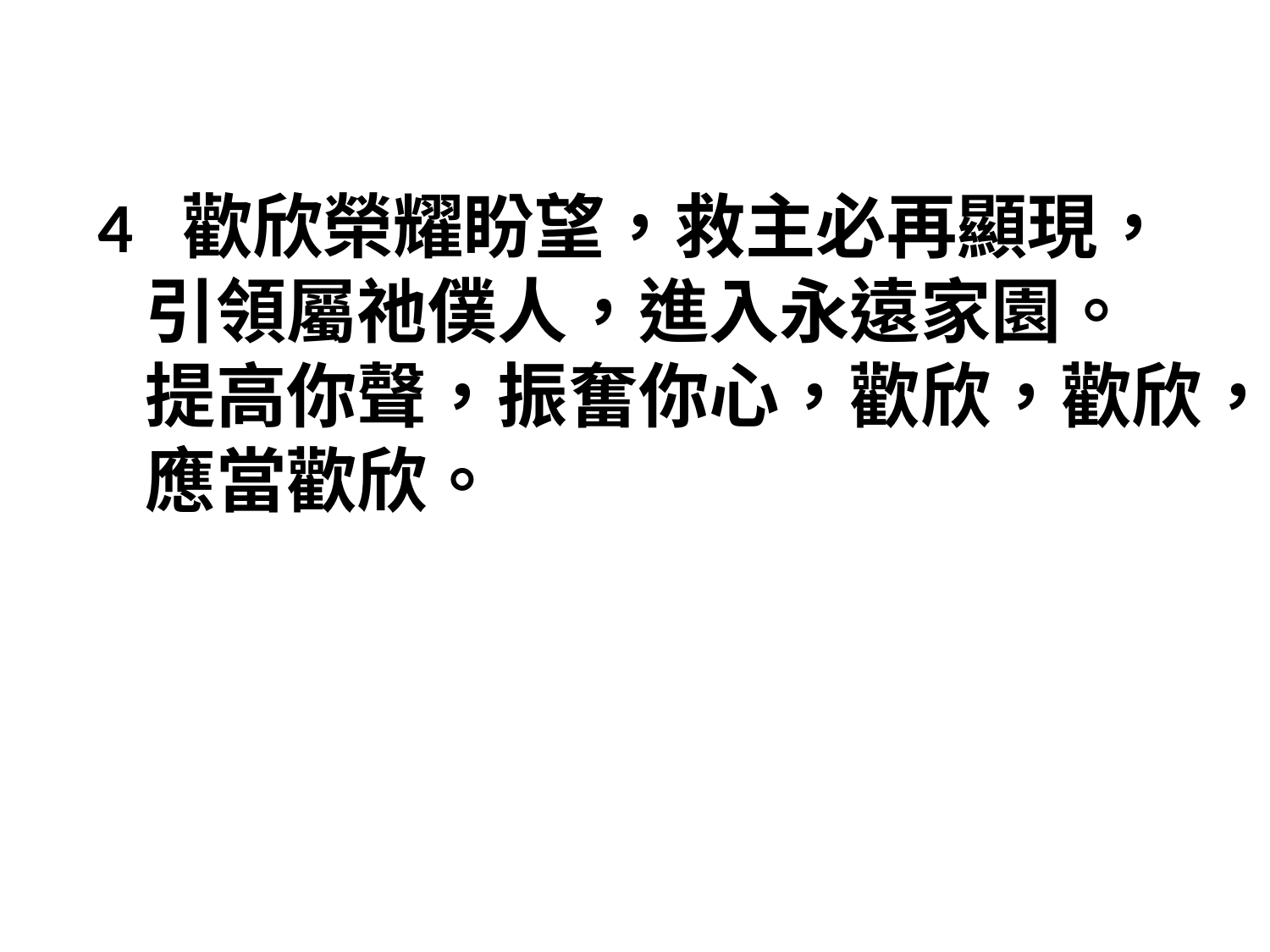

#
4  歡欣榮耀盼望，救主必再顯現，
引領屬祂僕人，進入永遠家園。
提高你聲，振奮你心，歡欣，歡欣，應當歡欣。